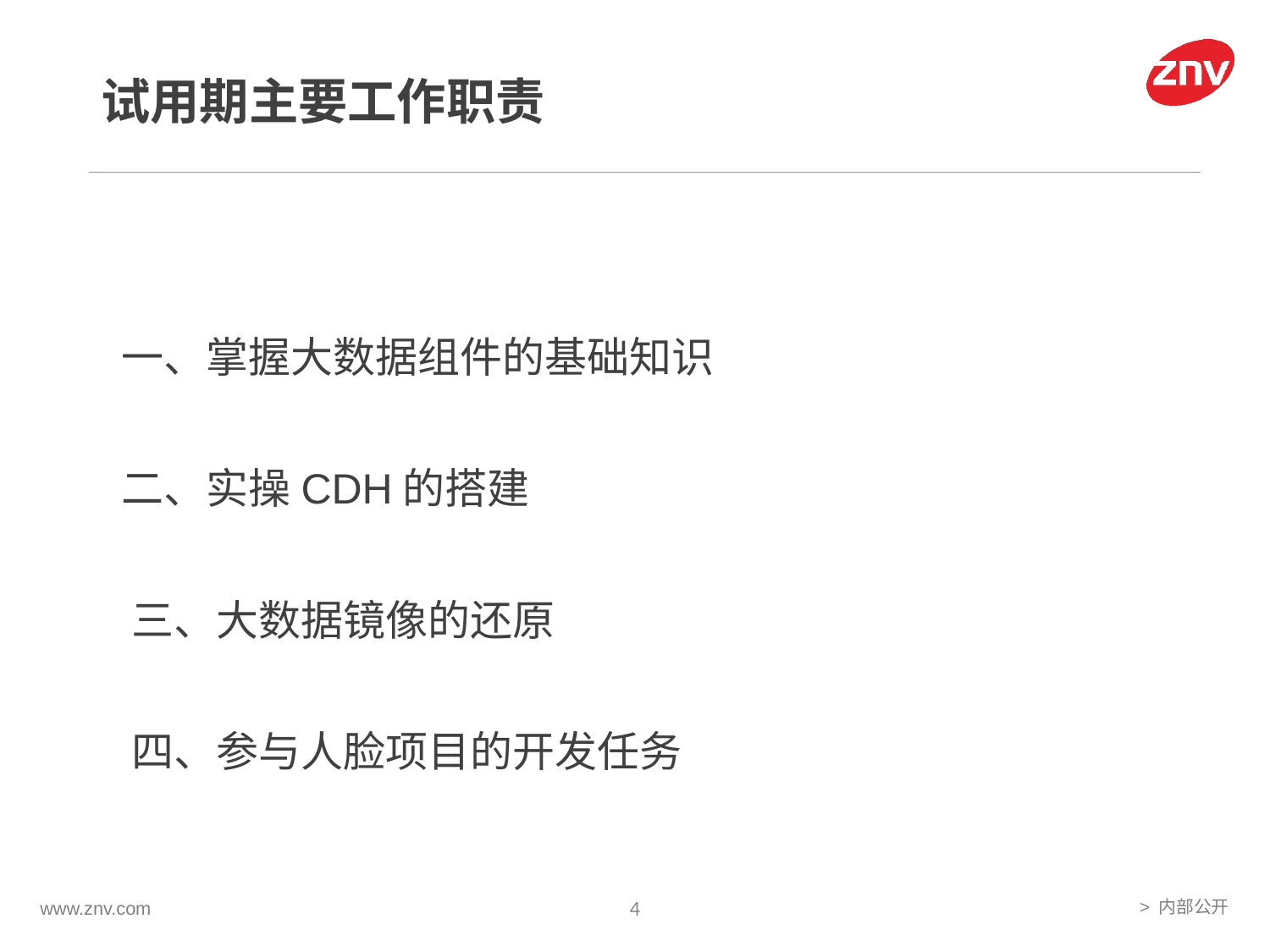

试用期主要工作职责
一、掌握大数据组件的基础知识
二、实操CDH的搭建
三、大数据镜像的还原
四、参与人脸项目的开发任务
4